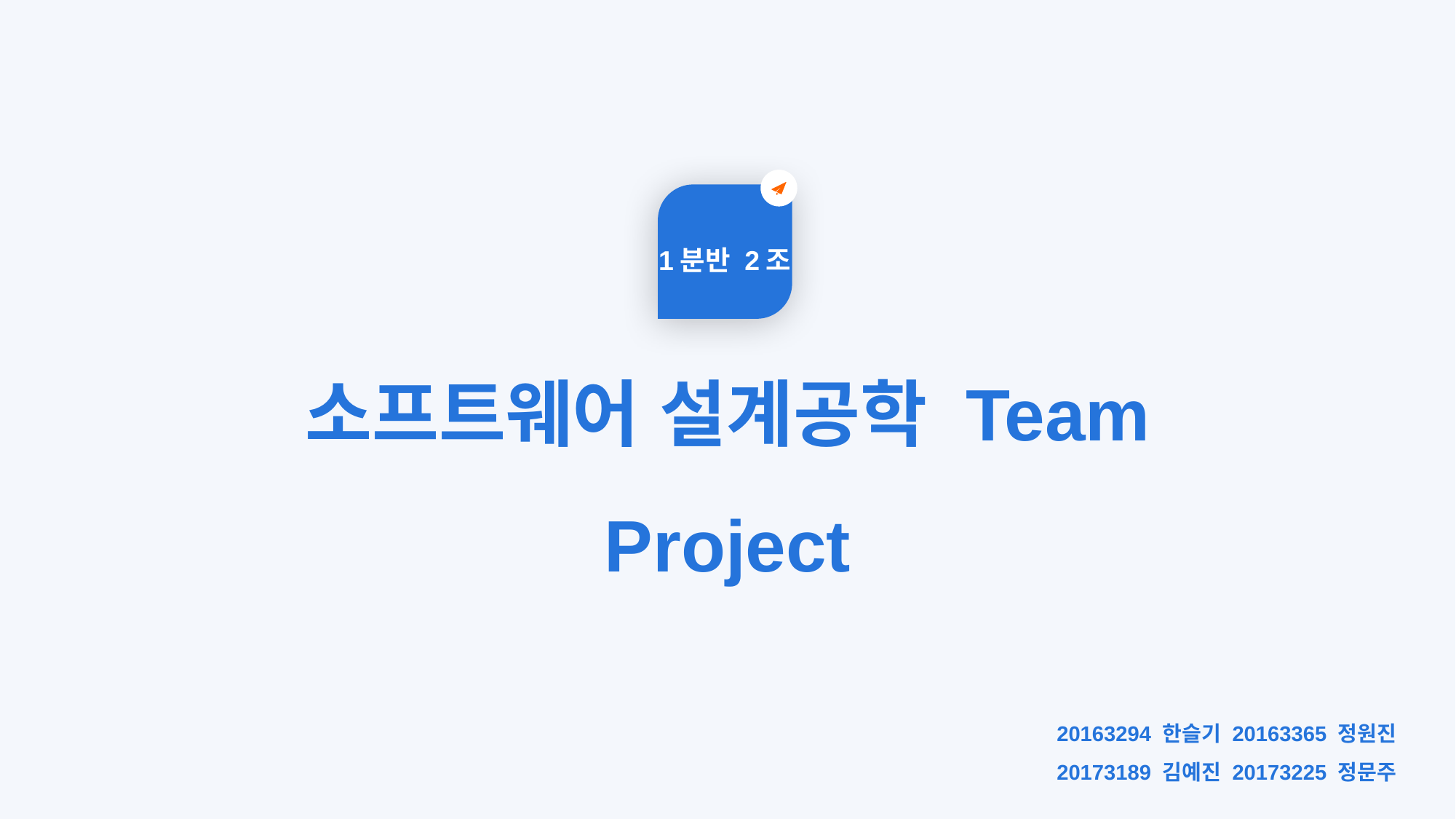

1분반 2조
소프트웨어 설계공학 Team Project
20163294 한슬기 20163365 정원진
20173189 김예진 20173225 정문주